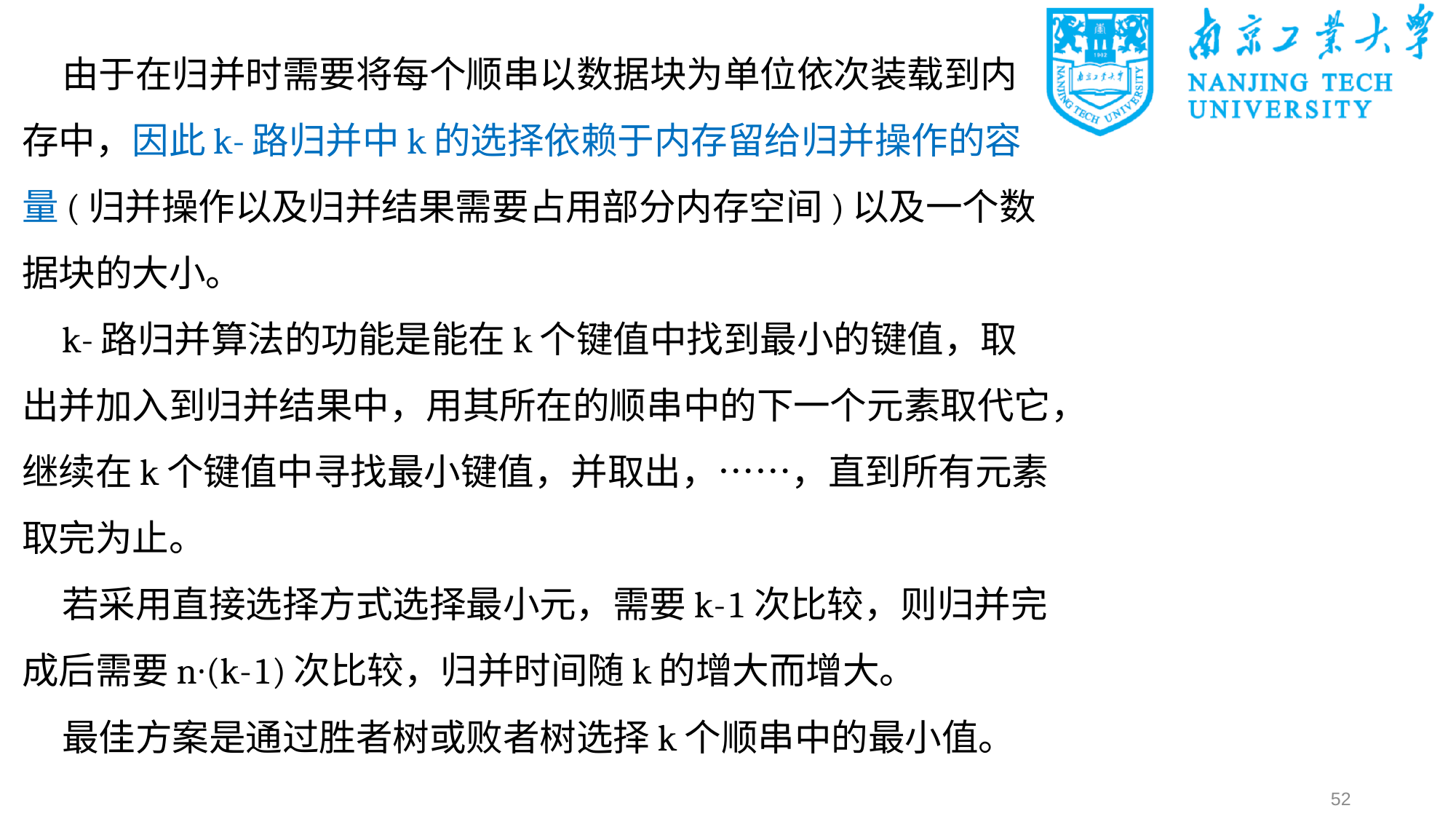

由于在归并时需要将每个顺串以数据块为单位依次装载到内存中，因此k-路归并中k的选择依赖于内存留给归并操作的容量(归并操作以及归并结果需要占用部分内存空间)以及一个数据块的大小。
k-路归并算法的功能是能在k个键值中找到最小的键值，取出并加入到归并结果中，用其所在的顺串中的下一个元素取代它，继续在k个键值中寻找最小键值，并取出，……，直到所有元素取完为止。
若采用直接选择方式选择最小元，需要k-1次比较，则归并完成后需要n∙(k-1)次比较，归并时间随k的增大而增大。
最佳方案是通过胜者树或败者树选择k个顺串中的最小值。
52